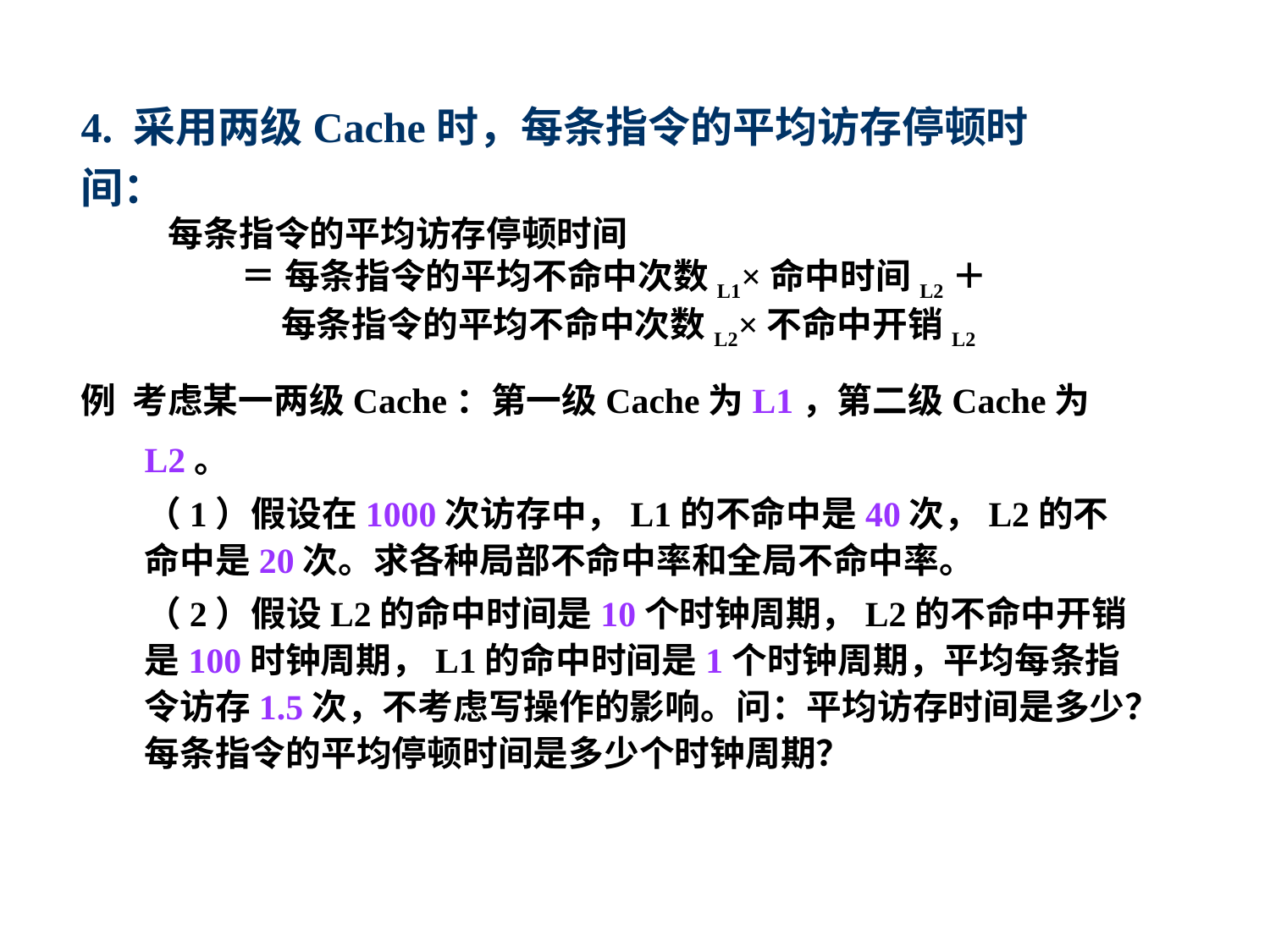

4. 采用两级Cache时，每条指令的平均访存停顿时间：
每条指令的平均访存停顿时间
        ＝ 每条指令的平均不命中次数L1×命中时间L2＋
             每条指令的平均不命中次数L2×不命中开销L2

例  考虑某一两级Cache：第一级Cache为L1，第二级Cache为L2。
       （1）假设在1000次访存中，L1的不命中是40次，L2的不命中是20次。求各种局部不命中率和全局不命中率。
       （2）假设L2的命中时间是10个时钟周期，L2的不命中开销是100时钟周期，L1的命中时间是1个时钟周期，平均每条指令访存1.5次，不考虑写操作的影响。问：平均访存时间是多少？每条指令的平均停顿时间是多少个时钟周期？